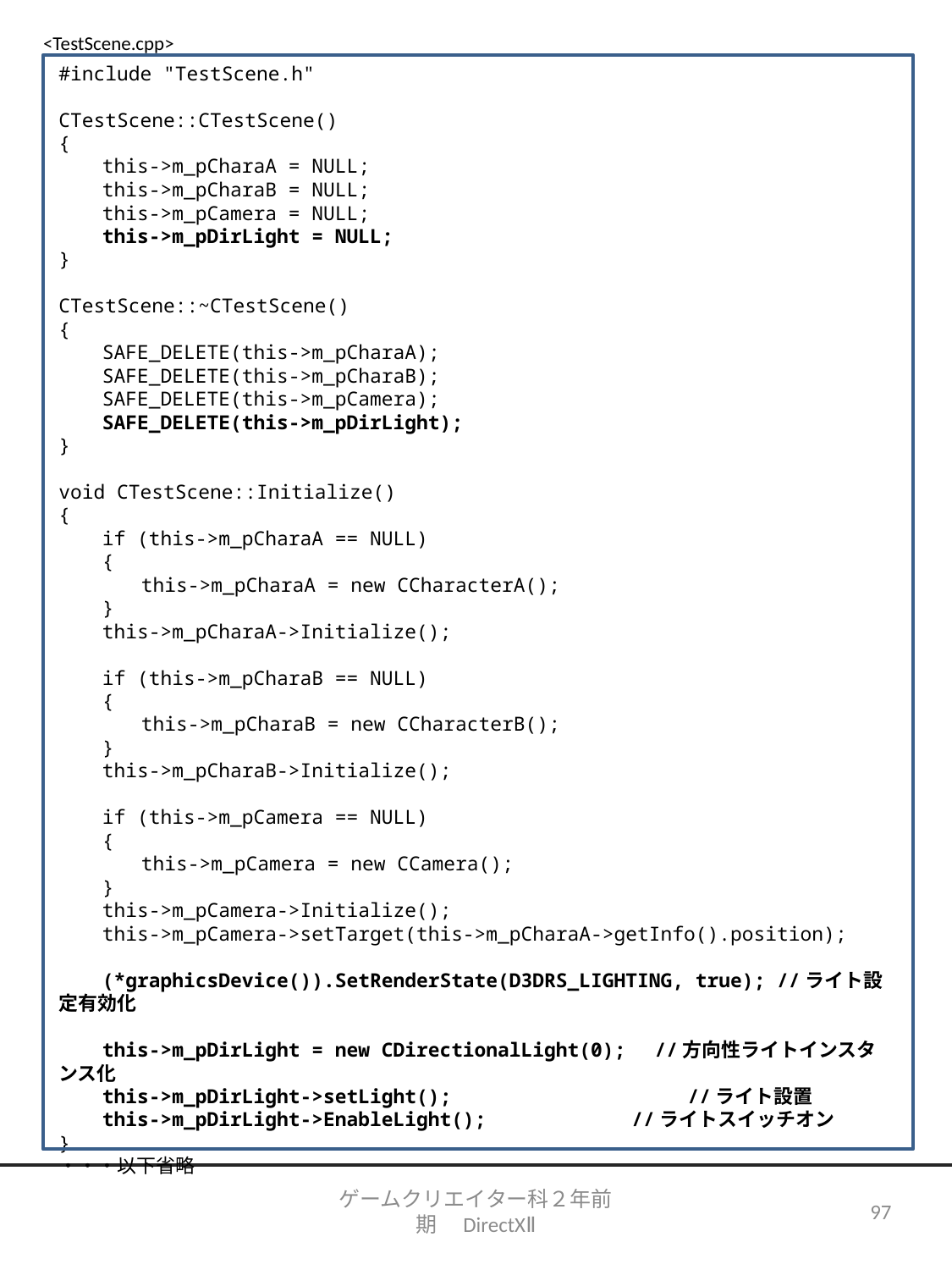

<TestScene.cpp>

#include "TestScene.h"

CTestScene::CTestScene()
{
　　this->m_pCharaA = NULL;
　　this->m_pCharaB = NULL;
　　this->m_pCamera = NULL;
　　this->m_pDirLight = NULL;
}

CTestScene::~CTestScene()
{
　　SAFE_DELETE(this->m_pCharaA);
　　SAFE_DELETE(this->m_pCharaB);
　　SAFE_DELETE(this->m_pCamera);
　　SAFE_DELETE(this->m_pDirLight);
}

void CTestScene::Initialize()
{
　　if (this->m_pCharaA == NULL)
　　{
　　　　this->m_pCharaA = new CCharacterA();
　　}
　　this->m_pCharaA->Initialize();

　　if (this->m_pCharaB == NULL)
　　{
　　　　this->m_pCharaB = new CCharacterB();
　　}
　　this->m_pCharaB->Initialize();

　　if (this->m_pCamera == NULL)
　　{
　　　　this->m_pCamera = new CCamera();
　　}
　　this->m_pCamera->Initialize();
　　this->m_pCamera->setTarget(this->m_pCharaA->getInfo().position);

　　(*graphicsDevice()).SetRenderState(D3DRS_LIGHTING, true); //ライト設定有効化

　　this->m_pDirLight = new CDirectionalLight(0);　//方向性ライトインスタンス化
　　this->m_pDirLight->setLight();	　　　　　　//ライト設置
　　this->m_pDirLight->EnableLight();　　　　　　　//ライトスイッチオン
}
・・・以下省略
ゲームクリエイター科２年前期　DirectXⅡ
97